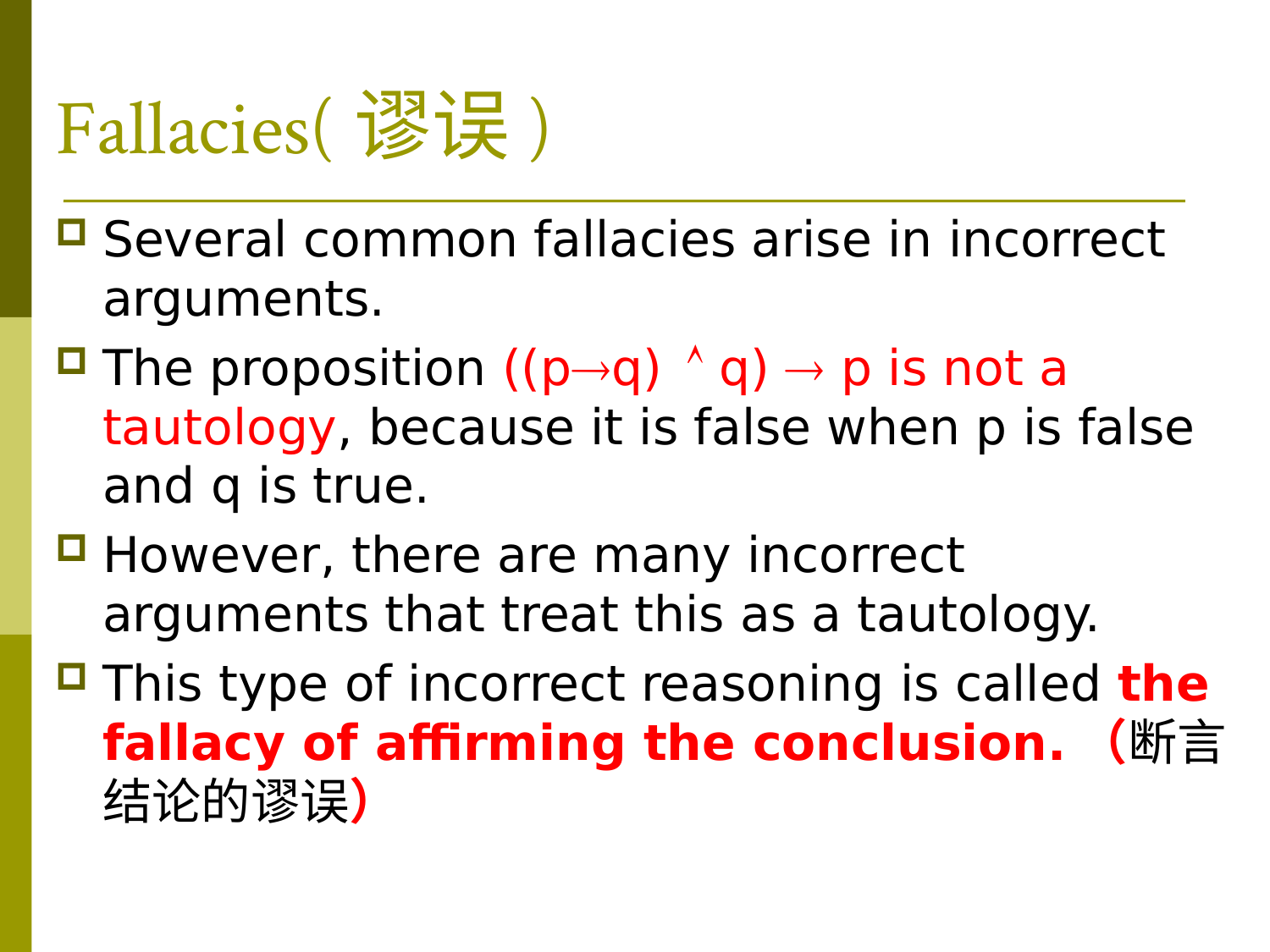

# Fallacies(谬误)
Several common fallacies arise in incorrect arguments.
The proposition ((p→q) ∧ q) → p is not a tautology, because it is false when p is false and q is true.
However, there are many incorrect arguments that treat this as a tautology.
This type of incorrect reasoning is called the fallacy of affirming the conclusion.（断言结论的谬误）